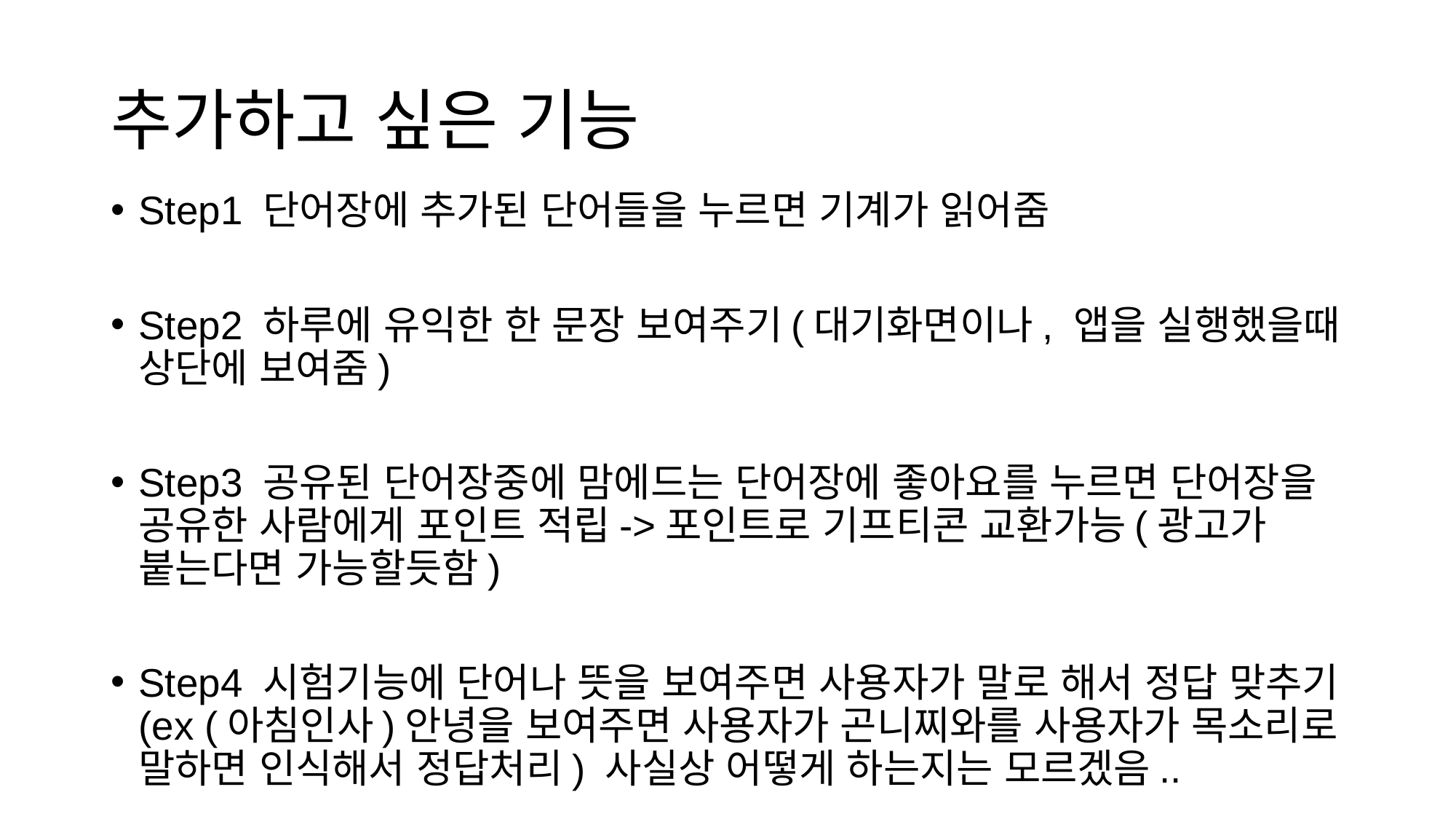

# 추가하고 싶은 기능
Step1 단어장에 추가된 단어들을 누르면 기계가 읽어줌

Step2 하루에 유익한 한 문장 보여주기(대기화면이나, 앱을 실행했을때 상단에 보여줌)

Step3 공유된 단어장중에 맘에드는 단어장에 좋아요를 누르면 단어장을 공유한 사람에게 포인트 적립->포인트로 기프티콘 교환가능(광고가 붙는다면 가능할듯함)

Step4 시험기능에 단어나 뜻을 보여주면 사용자가 말로 해서 정답 맞추기(ex (아침인사)안녕을 보여주면 사용자가 곤니찌와를 사용자가 목소리로 말하면 인식해서 정답처리) 사실상 어떻게 하는지는 모르겠음..